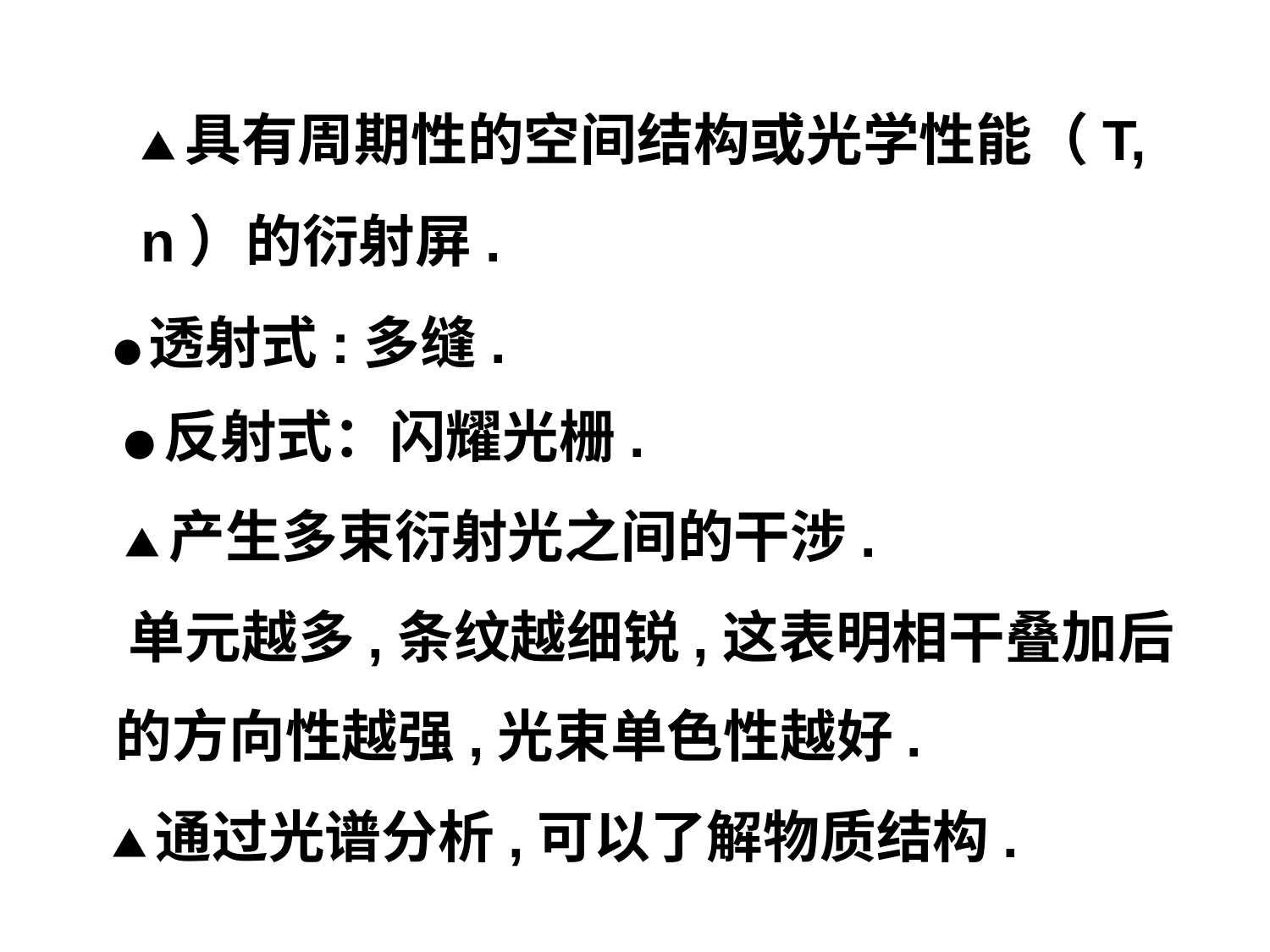

▲具有周期性的空间结构或光学性能（T,
n）的衍射屏.
●透射式:多缝.
●反射式：闪耀光栅.
▲产生多束衍射光之间的干涉.
单元越多,条纹越细锐,这表明相干叠加后
的方向性越强,光束单色性越好.
▲通过光谱分析,可以了解物质结构.